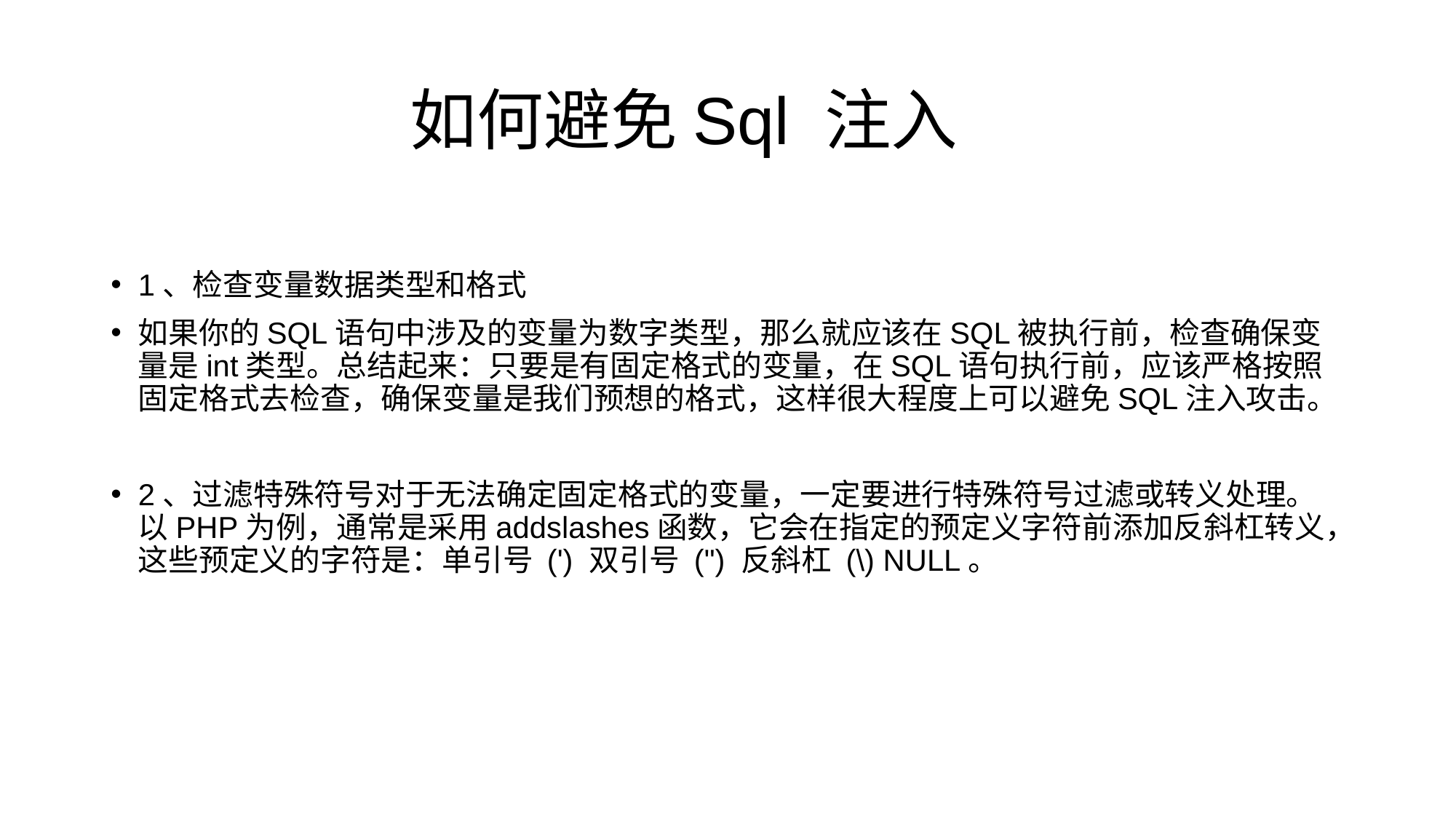

# 如何避免Sql 注入

1、检查变量数据类型和格式
如果你的SQL语句中涉及的变量为数字类型，那么就应该在SQL被执行前，检查确保变量是int类型。总结起来：只要是有固定格式的变量，在SQL语句执行前，应该严格按照固定格式去检查，确保变量是我们预想的格式，这样很大程度上可以避免SQL注入攻击。

2、过滤特殊符号对于无法确定固定格式的变量，一定要进行特殊符号过滤或转义处理。以PHP为例，通常是采用addslashes函数，它会在指定的预定义字符前添加反斜杠转义，这些预定义的字符是：单引号 (') 双引号 (") 反斜杠 (\) NULL。